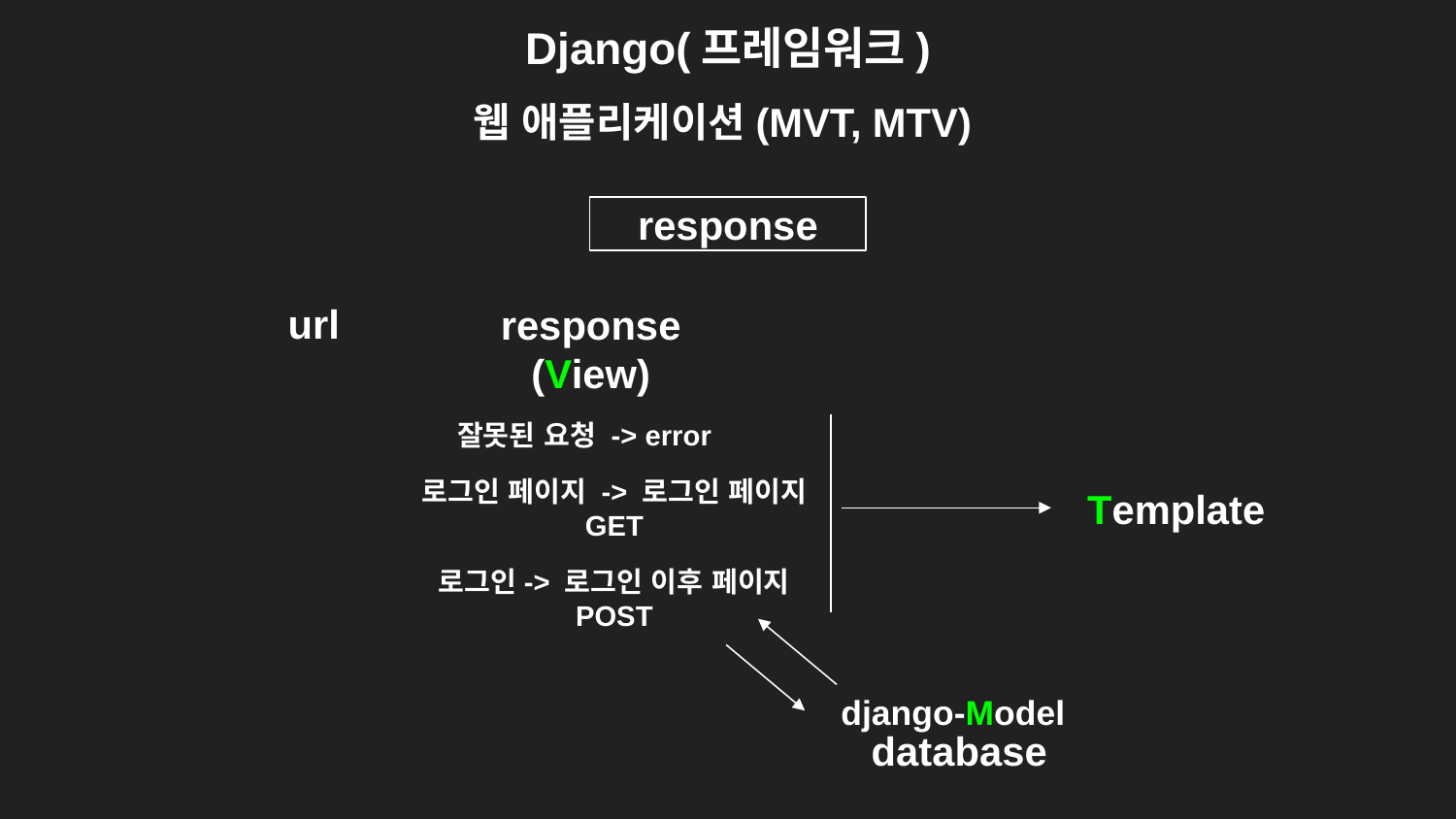

Django(프레임워크)
웹 애플리케이션(MVT, MTV)
response
url
response
(View)
잘못된 요청 -> error
Template
로그인 페이지 -> 로그인 페이지 GET
로그인-> 로그인 이후 페이지
POST
django-Model
database